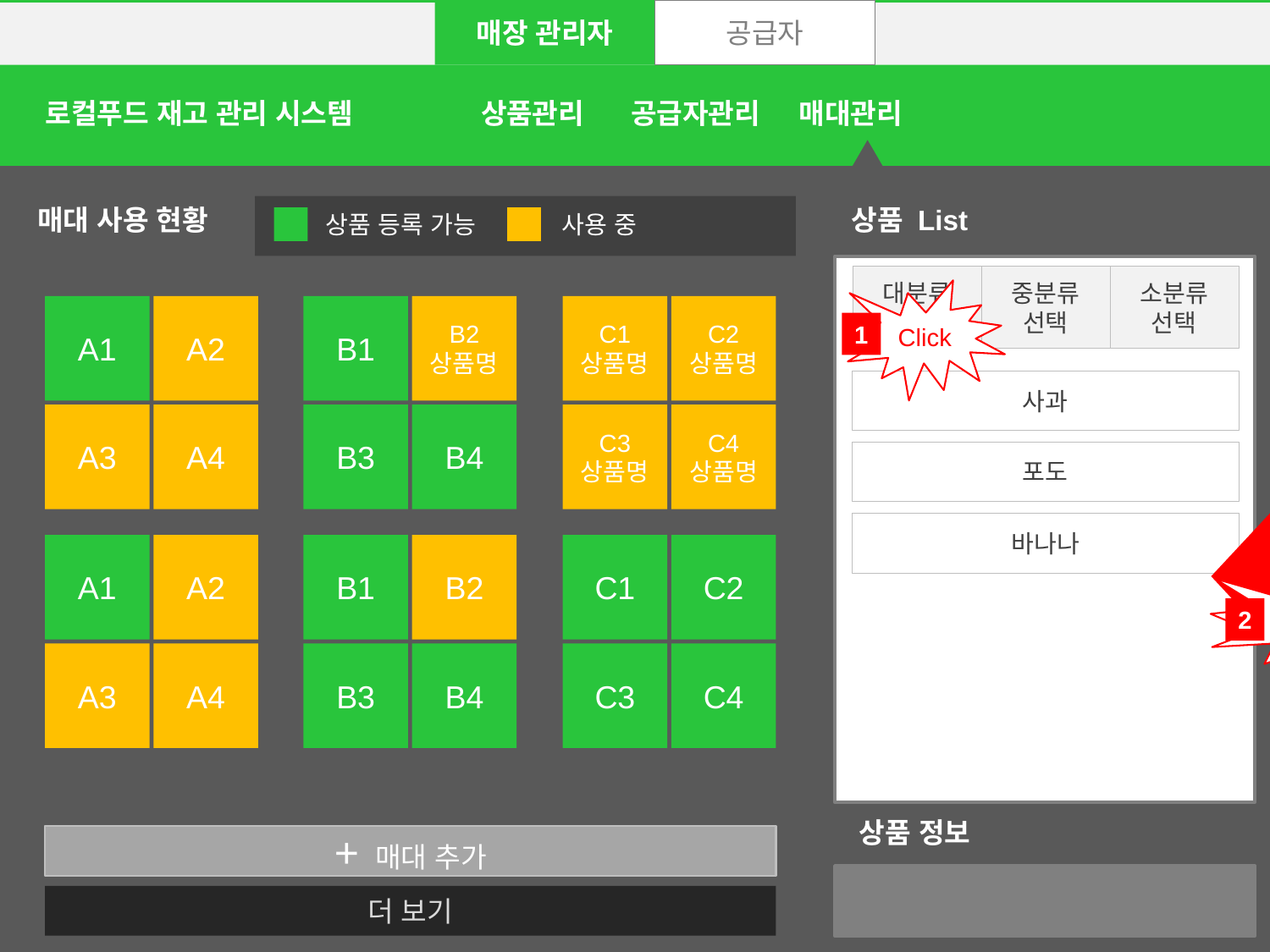

매장 관리자
공급자

로컬푸드 재고 관리 시스템
상품관리      공급자관리     매대관리

매대 사용 현황

상품 List
상품 등록 가능
사용 중

대분류
선택
중분류
선택
소분류
선택
Click
A1
A2
B1
B2
상품명
C1
상품명
C2
상품명
1
사과
대분류 리스트
A3
A4
B3
B4
C3
상품명
C4
상품명
포도
바나나

A1
A2
B1
B2
C1
C2
슬라이딩
2
A3
A4
B3
B4
C3
C4
상품 정보
+ 매대 추가

더 보기